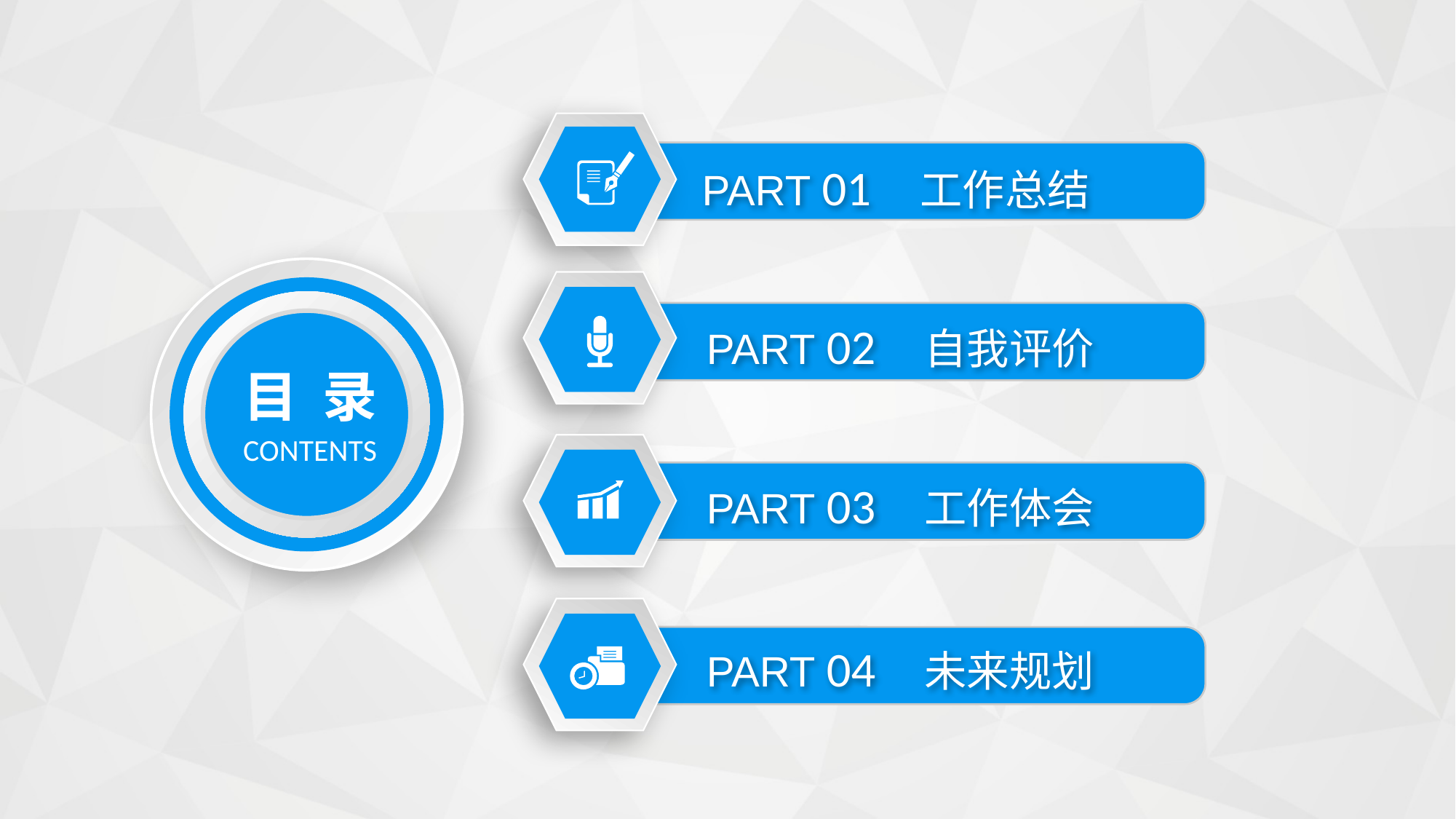

PART 01  	工作总结

目  录
CONTENTS

PART 02  	自我评价

PART 03  	工作体会

PART 04  	未来规划